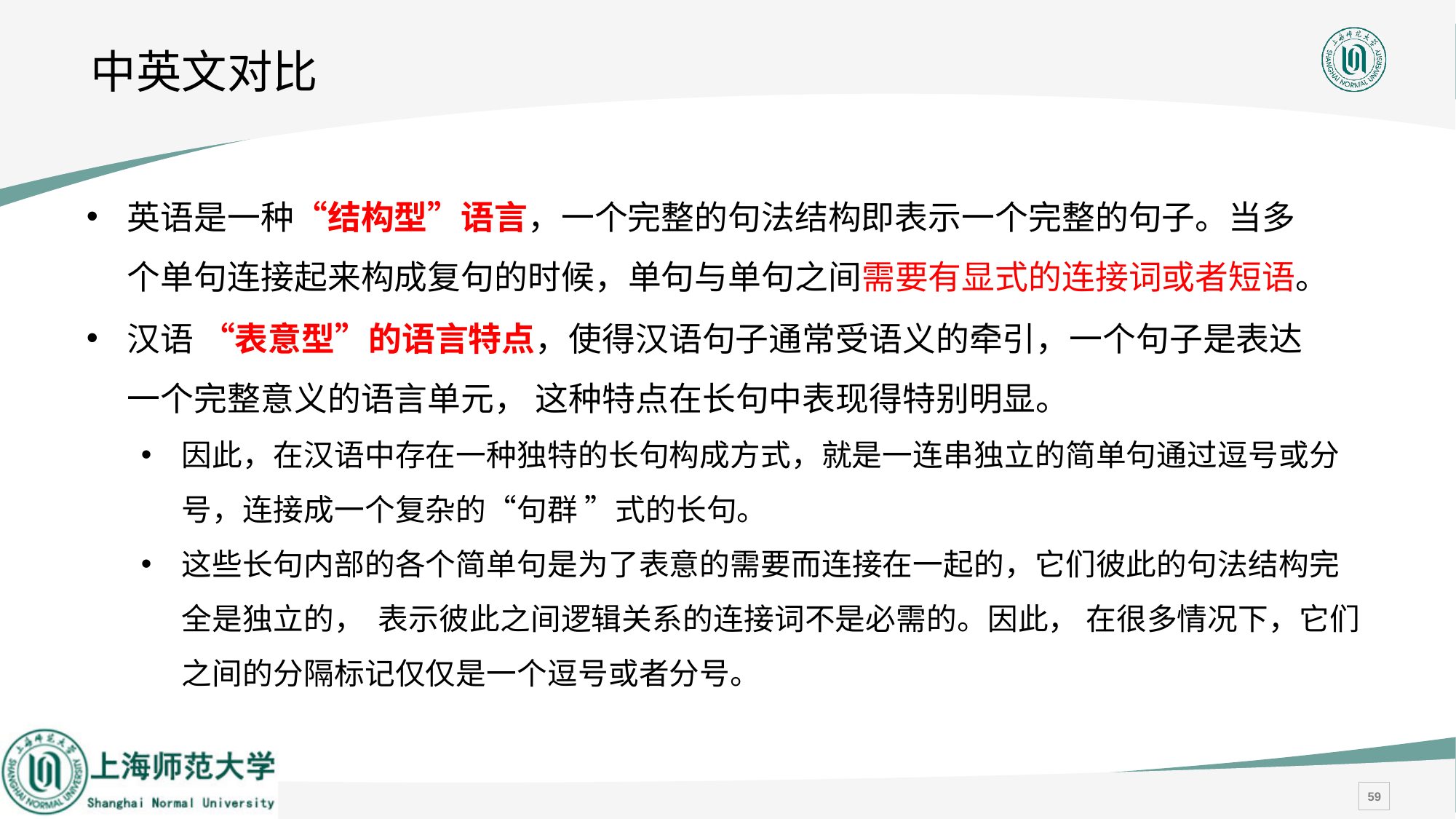

# 中英文对比
英语是一种“结构型”语言，一个完整的句法结构即表示一个完整的句子。当多个单句连接起来构成复句的时候，单句与单句之间需要有显式的连接词或者短语。
汉语 “表意型”的语言特点，使得汉语句子通常受语义的牵引，一个句子是表达一个完整意义的语言单元， 这种特点在长句中表现得特别明显。
因此，在汉语中存在一种独特的长句构成方式，就是一连串独立的简单句通过逗号或分号，连接成一个复杂的“句群 ”式的长句。
这些长句内部的各个简单句是为了表意的需要而连接在一起的，它们彼此的句法结构完全是独立的，  表示彼此之间逻辑关系的连接词不是必需的。因此， 在很多情况下，它们之间的分隔标记仅仅是一个逗号或者分号。